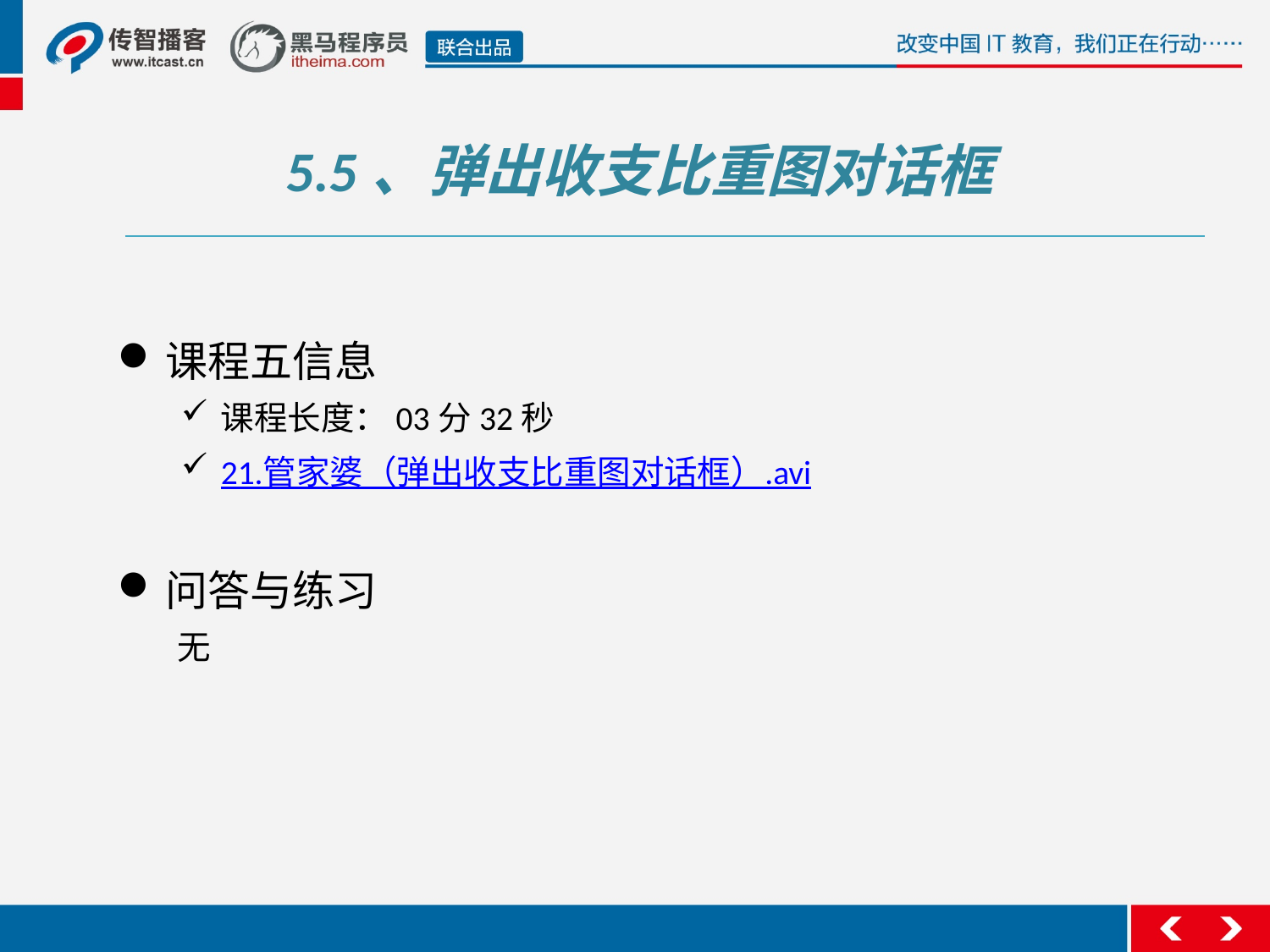

5.5、弹出收支比重图对话框

课程五信息
课程长度：03分32秒
21.管家婆（弹出收支比重图对话框）.avi

问答与练习
       无